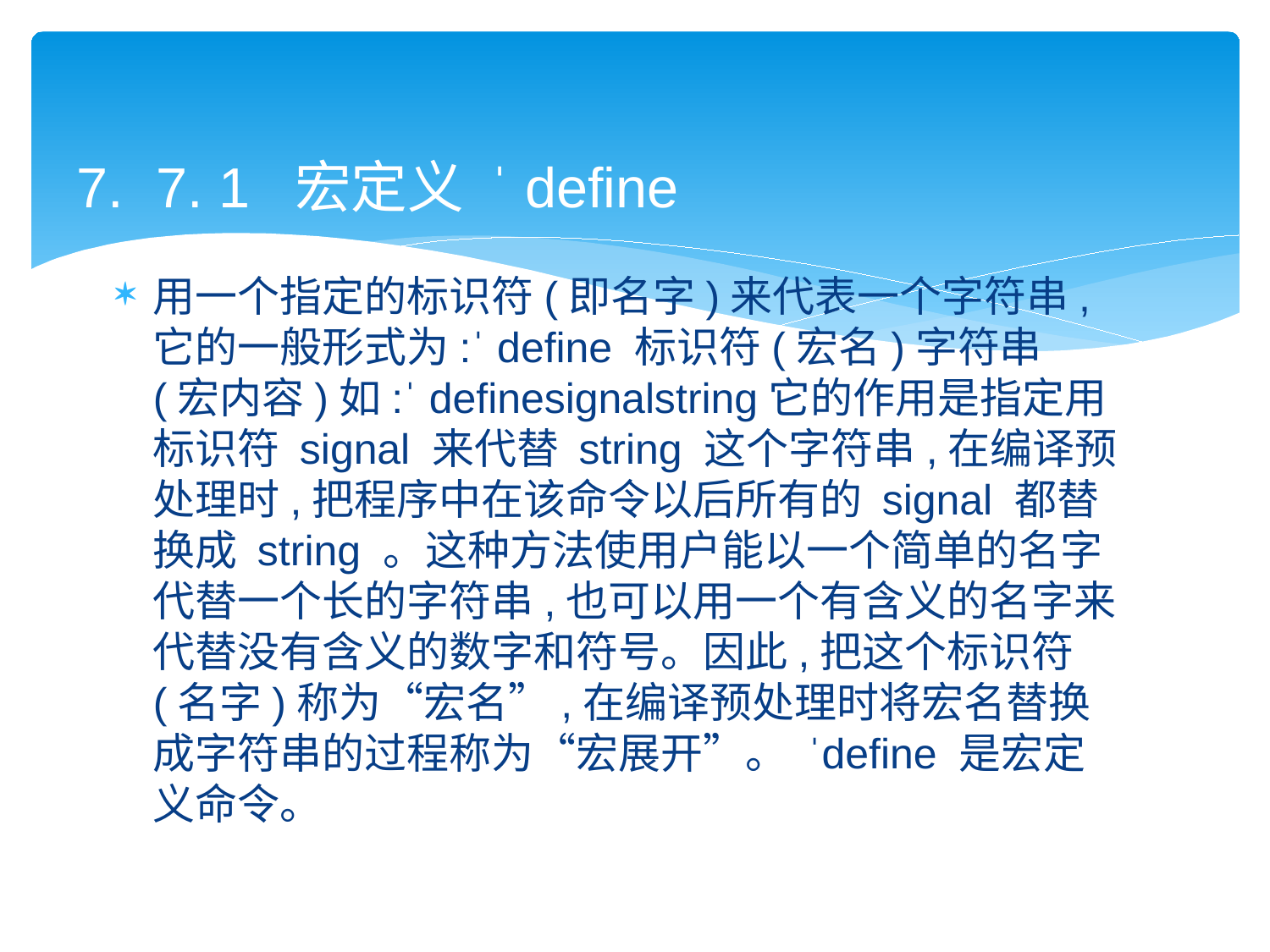

# 7. 7. 1  宏定义 ˈ define
用一个指定的标识符(即名字)来代表一个字符串,它的一般形式为:ˈ define 标识符(宏名)字符串(宏内容)如:ˈ definesignalstring它的作用是指定用标识符 signal 来代替 string 这个字符串,在编译预处理时,把程序中在该命令以后所有的 signal 都替换成 string 。这种方法使用户能以一个简单的名字代替一个长的字符串,也可以用一个有含义的名字来代替没有含义的数字和符号。因此,把这个标识符(名字)称为“宏名”,在编译预处理时将宏名替换成字符串的过程称为“宏展开”。 ˈdefine 是宏定义命令。